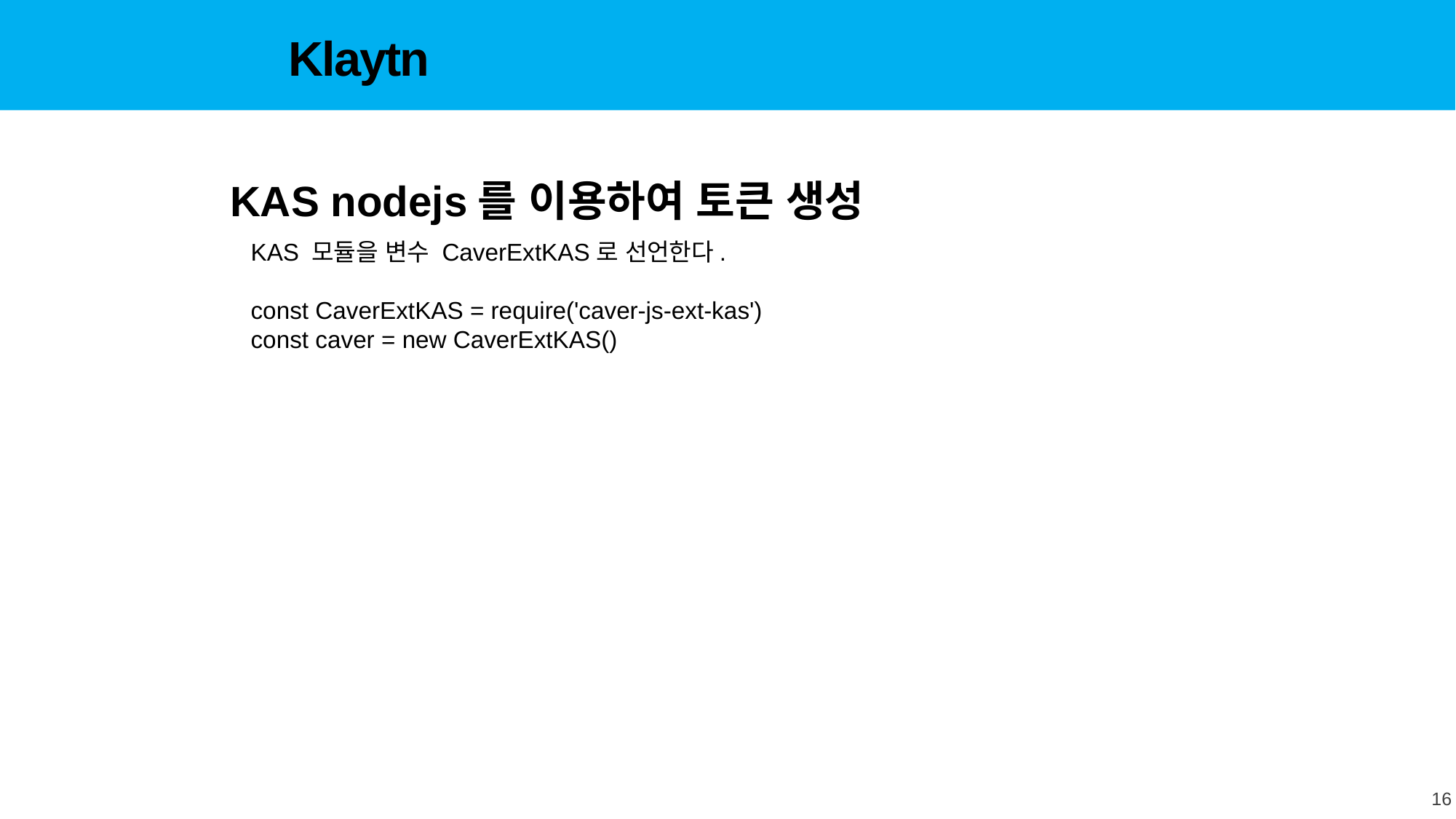

Klaytn
KAS nodejs를 이용하여 토큰 생성
KAS 모듈을 변수 CaverExtKAS로 선언한다.

const CaverExtKAS = require('caver-js-ext-kas')
const caver = new CaverExtKAS()